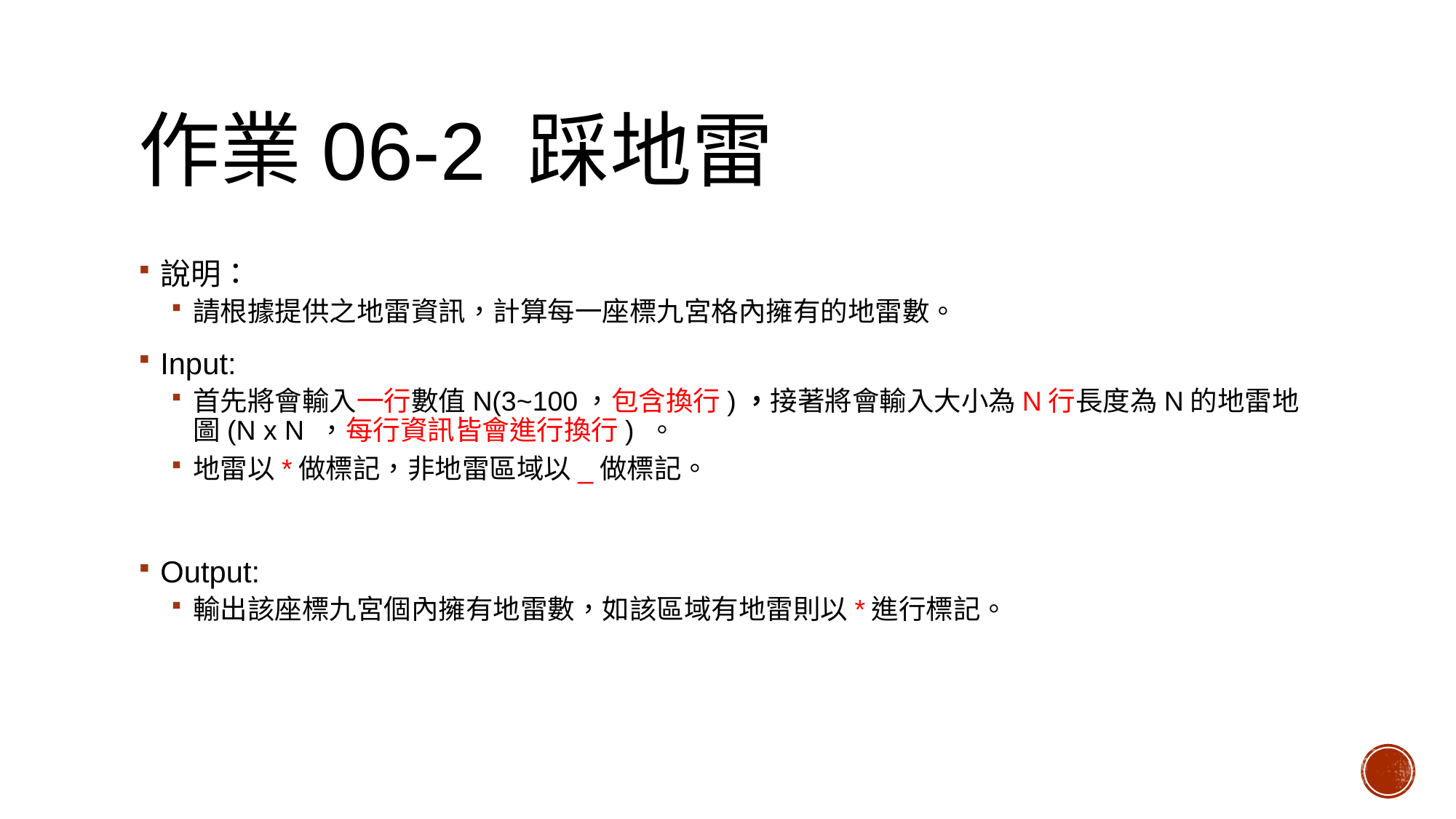

# 作業06-2 踩地雷
說明：
請根據提供之地雷資訊，計算每一座標九宮格內擁有的地雷數。
Input:
首先將會輸入一行數值N(3~100，包含換行)，接著將會輸入大小為N行長度為N的地雷地圖(N x N ，每行資訊皆會進行換行) 。
地雷以*做標記，非地雷區域以_做標記。

Output:
輸出該座標九宮個內擁有地雷數，如該區域有地雷則以*進行標記。